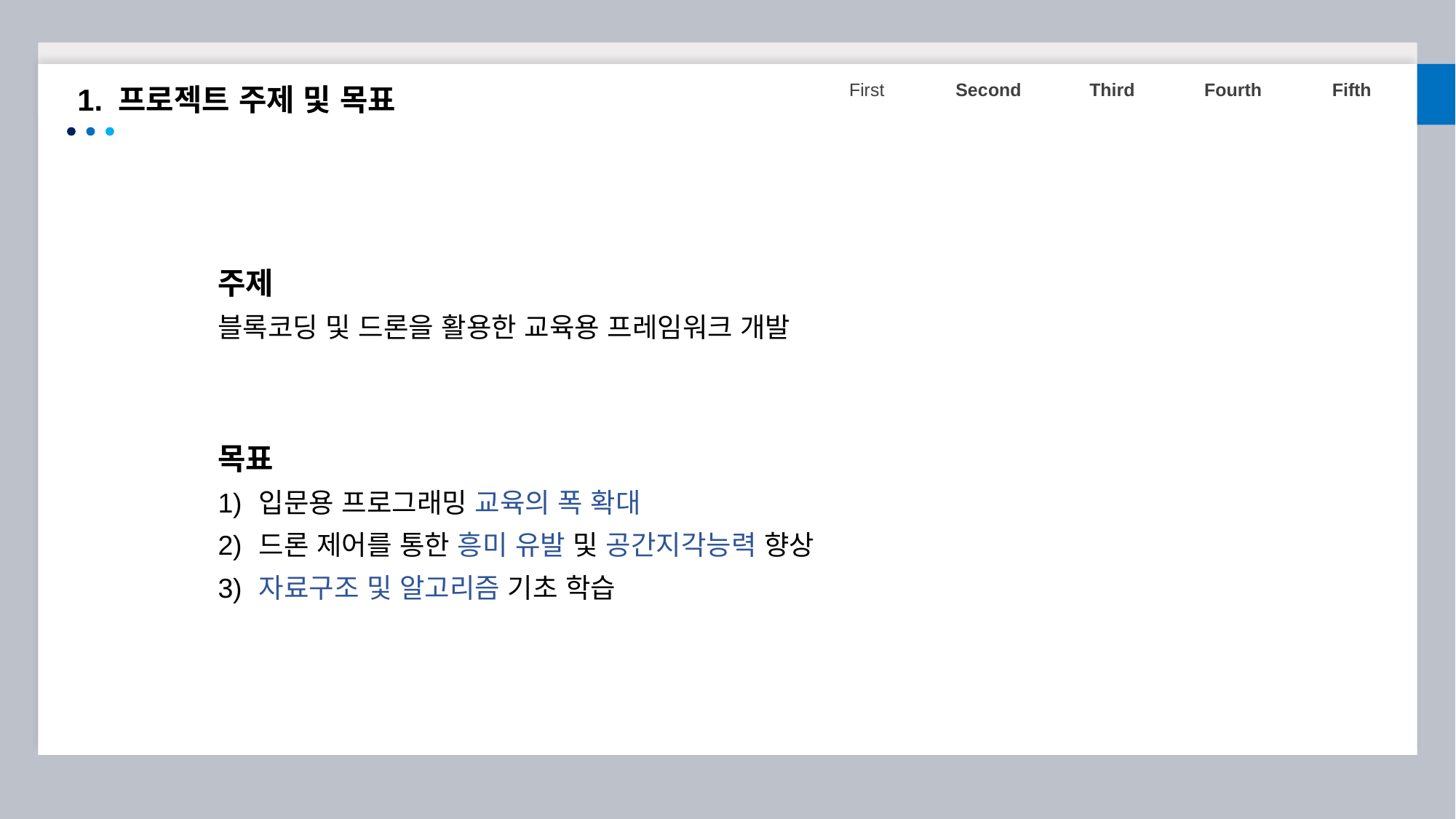

First
Second
Third
Fourth
Fifth
1. 프로젝트 주제 및 목표

주제
블록코딩 및 드론을 활용한 교육용 프레임워크 개발

목표
입문용 프로그래밍 교육의 폭 확대
드론 제어를 통한 흥미 유발 및 공간지각능력 향상
자료구조 및 알고리즘 기초 학습